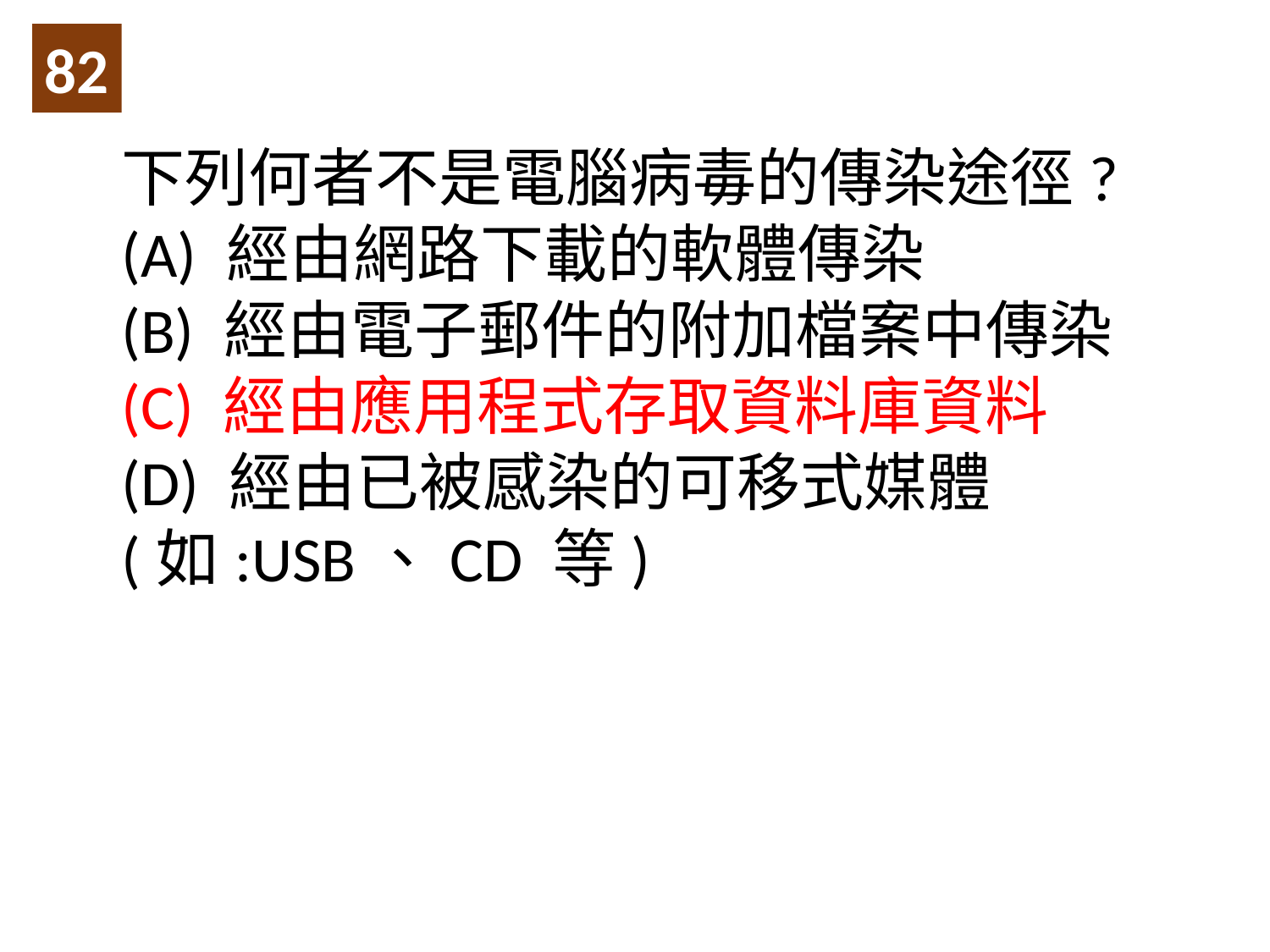

82
下列何者不是電腦病毒的傳染途徑?
(A) 經由網路下載的軟體傳染
(B) 經由電子郵件的附加檔案中傳染
(C) 經由應用程式存取資料庫資料
(D) 經由已被感染的可移式媒體(如:USB、CD 等)